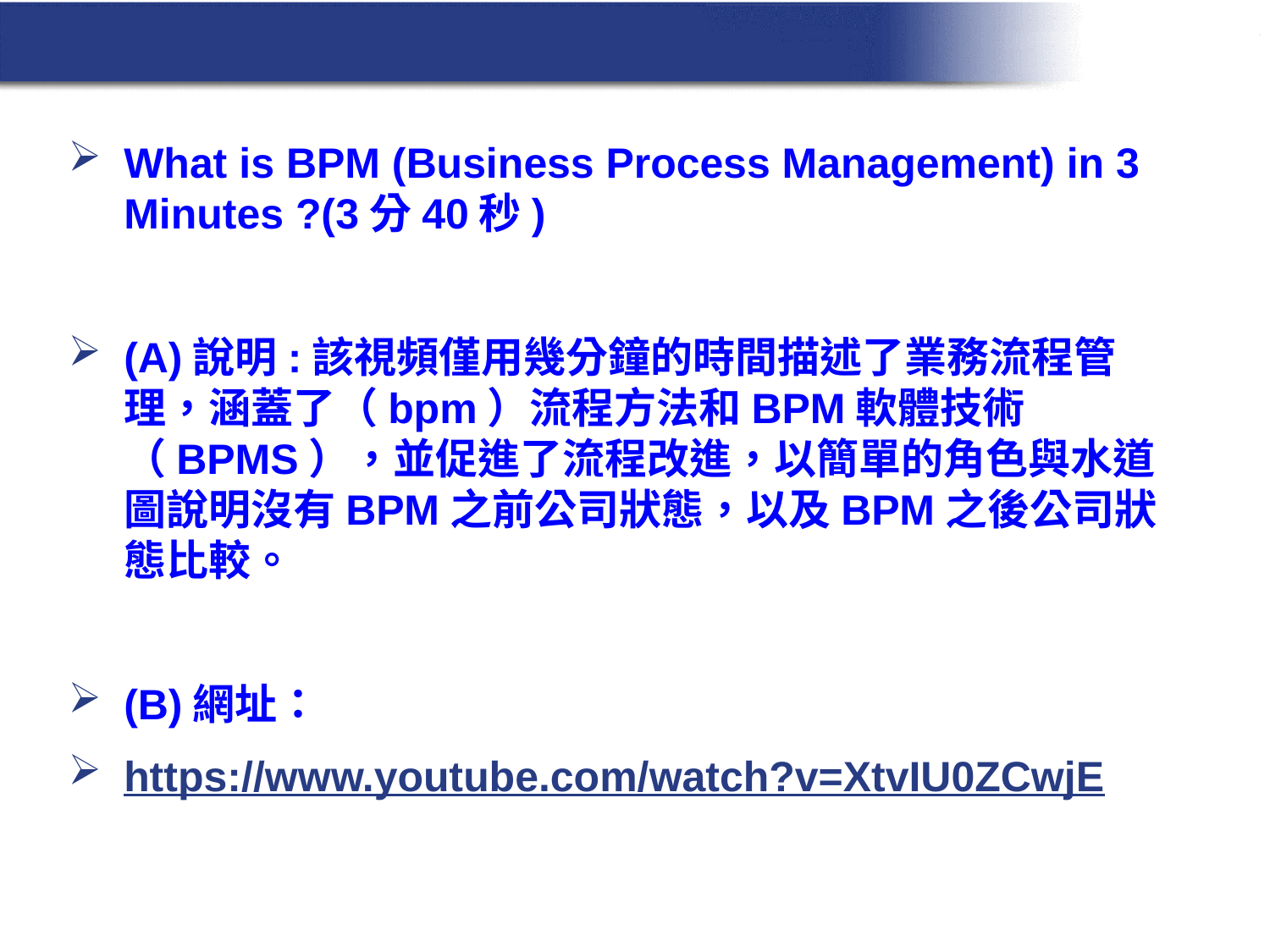

#
What is BPM (Business Process Management) in 3 Minutes ?(3分40秒)

(A)說明:該視頻僅用幾分鐘的時間描述了業務流程管理，涵蓋了（bpm）流程方法和BPM軟體技術（BPMS），並促進了流程改進，以簡單的角色與水道圖說明沒有BPM之前公司狀態，以及BPM之後公司狀態比較。

(B)網址：
https://www.youtube.com/watch?v=XtvIU0ZCwjE